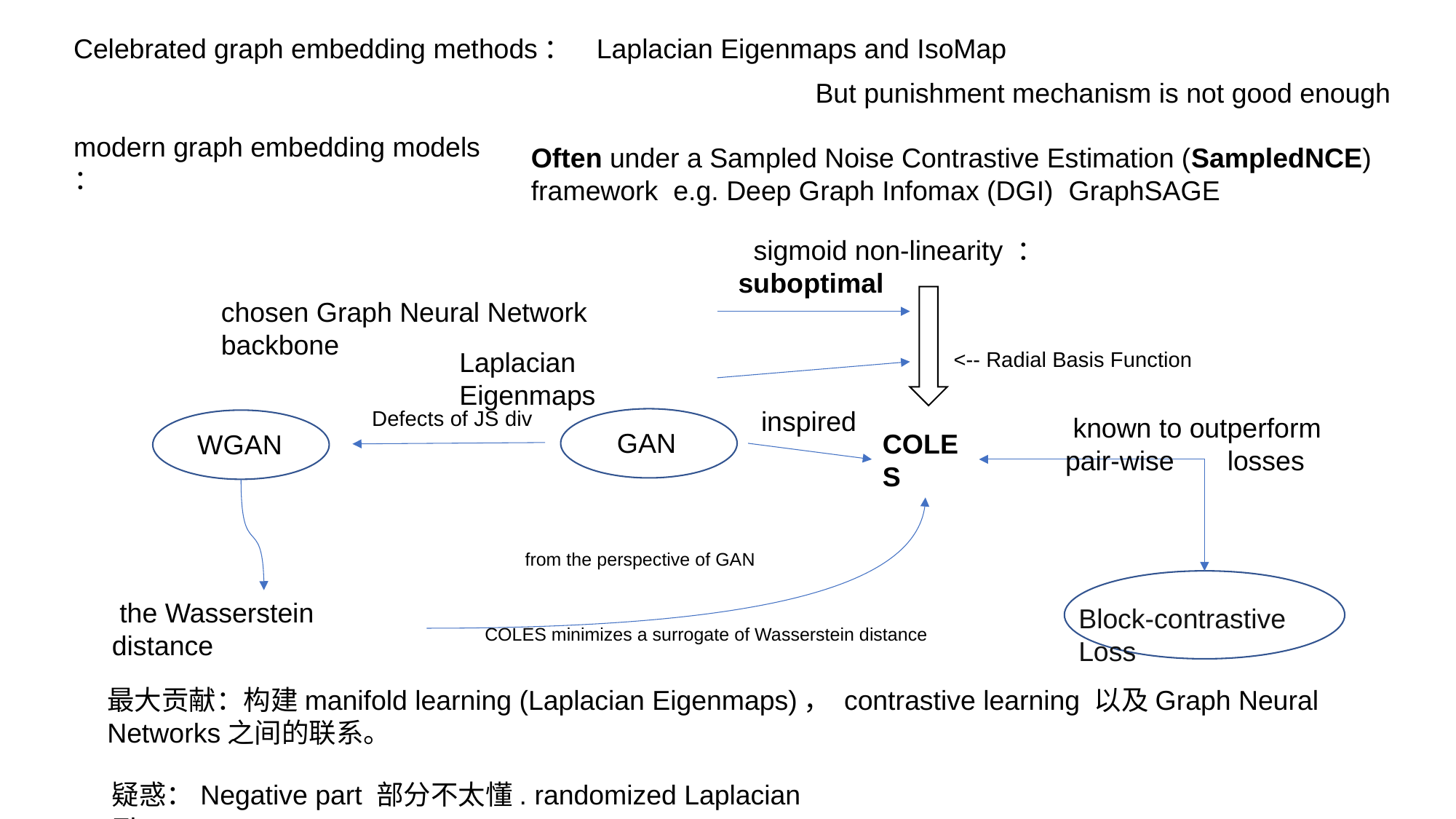

Celebrated graph embedding methods：   Laplacian Eigenmaps and IsoMap
But punishment mechanism is not good enough
modern graph embedding models ：
Often under a Sampled Noise Contrastive Estimation (SampledNCE) framework  e.g. Deep Graph Infomax (DGI)  GraphSAGE
  sigmoid non-linearity ：suboptimal

chosen Graph Neural Network backbone
Laplacian Eigenmaps
<-- Radial Basis Function
inspired
Defects of JS div
 known to outperform   pair-wise       losses

GAN

WGAN
COLES
from the perspective of GAN

 the Wasserstein distance
Block-contrastive Loss
COLES minimizes a surrogate of Wasserstein distance
最大贡献：构建manifold learning (Laplacian Eigenmaps)， contrastive learning 以及Graph Neural Networks之间的联系。
疑惑：Negative part 部分不太懂. randomized Laplacian Eigenmap